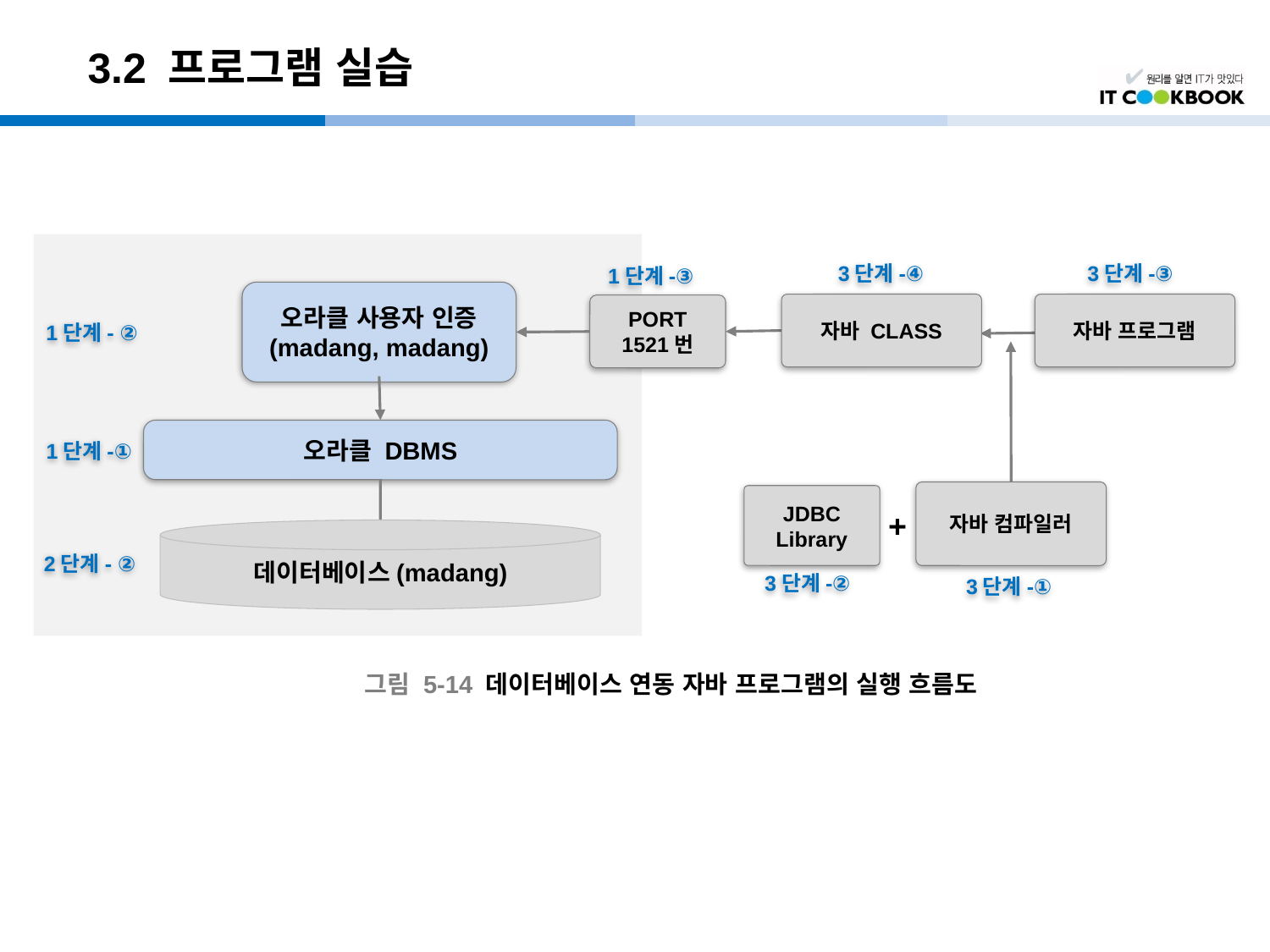

# 3.2 프로그램 실습

3단계-④
3단계-③
1단계-③
오라클 사용자 인증
(madang, madang)
자바 CLASS
자바 프로그램
PORT
1521번
1단계- ②
오라클 DBMS
1단계-①
자바 컴파일러
JDBC
Library
+
데이터베이스(madang)
2단계- ②
3단계-②
3단계-①
그림 5-14 데이터베이스 연동 자바 프로그램의 실행 흐름도